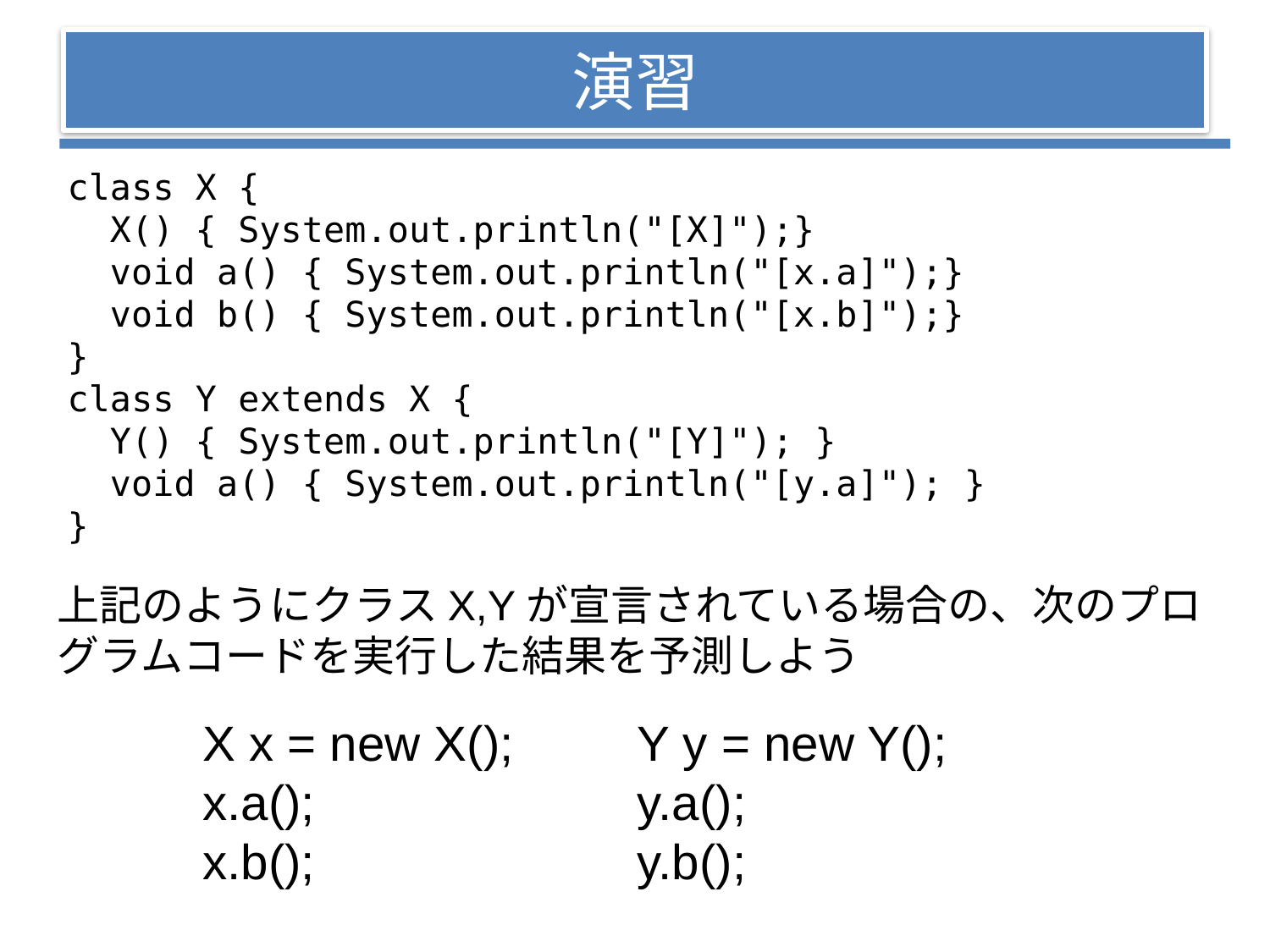

# 演習
class X {
  X() { System.out.println("[X]");}
  void a() { System.out.println("[x.a]");}
  void b() { System.out.println("[x.b]");}
}
class Y extends X {
  Y() { System.out.println("[Y]"); }
  void a() { System.out.println("[y.a]"); }
}
上記のようにクラスX,Yが宣言されている場合の、次のプログラムコードを実行した結果を予測しよう
X x = new X();
x.a();
x.b();
Y y = new Y();
y.a();
y.b();